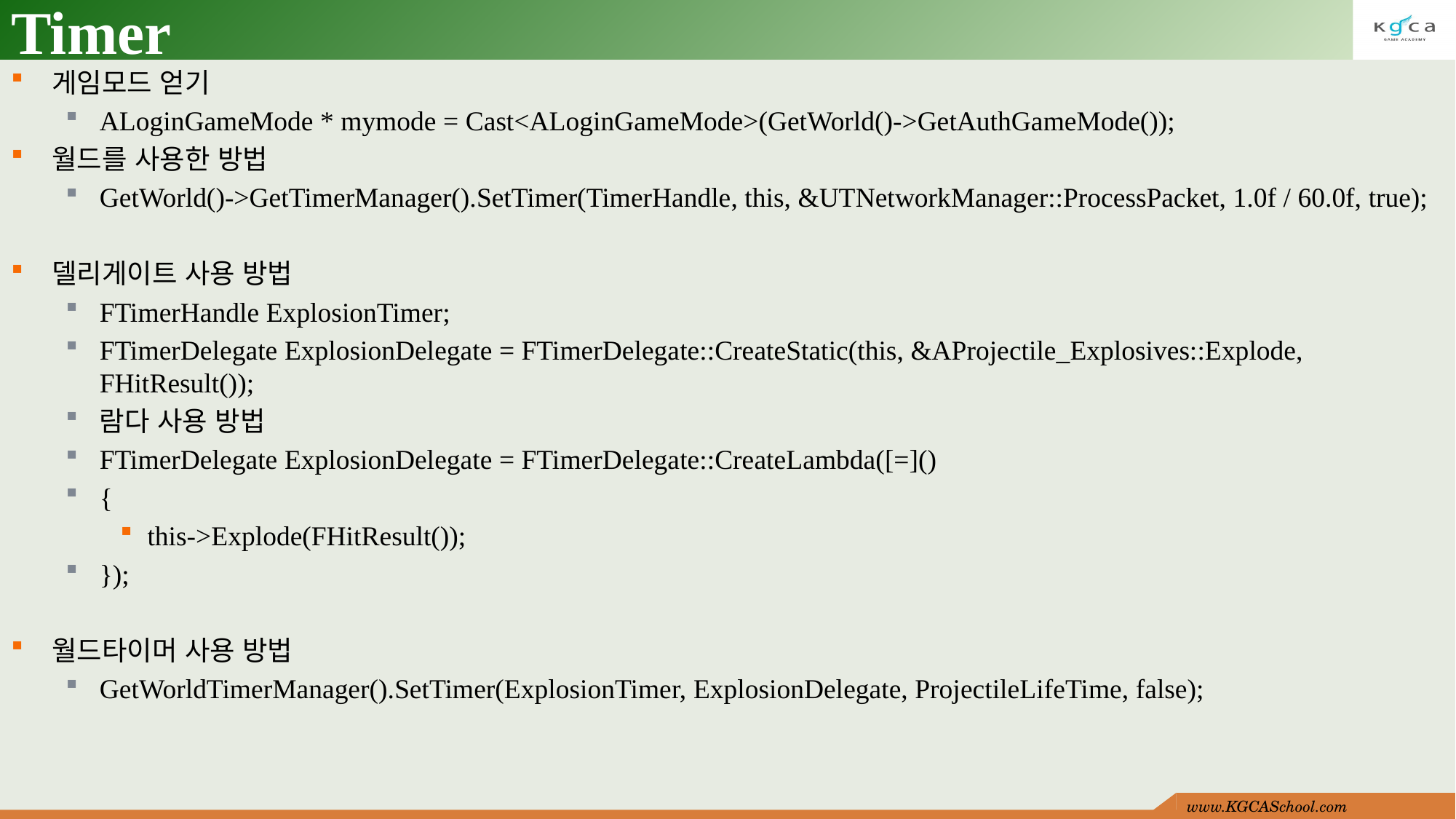

# Timer
게임모드 얻기
ALoginGameMode * mymode = Cast<ALoginGameMode>(GetWorld()->GetAuthGameMode());
월드를 사용한 방법
GetWorld()->GetTimerManager().SetTimer(TimerHandle, this, &UTNetworkManager::ProcessPacket, 1.0f / 60.0f, true);

델리게이트 사용 방법
FTimerHandle ExplosionTimer;
FTimerDelegate ExplosionDelegate = FTimerDelegate::CreateStatic(this, &AProjectile_Explosives::Explode, FHitResult());
람다 사용 방법
FTimerDelegate ExplosionDelegate = FTimerDelegate::CreateLambda([=]()
{
this->Explode(FHitResult());
});

월드타이머 사용 방법
GetWorldTimerManager().SetTimer(ExplosionTimer, ExplosionDelegate, ProjectileLifeTime, false);